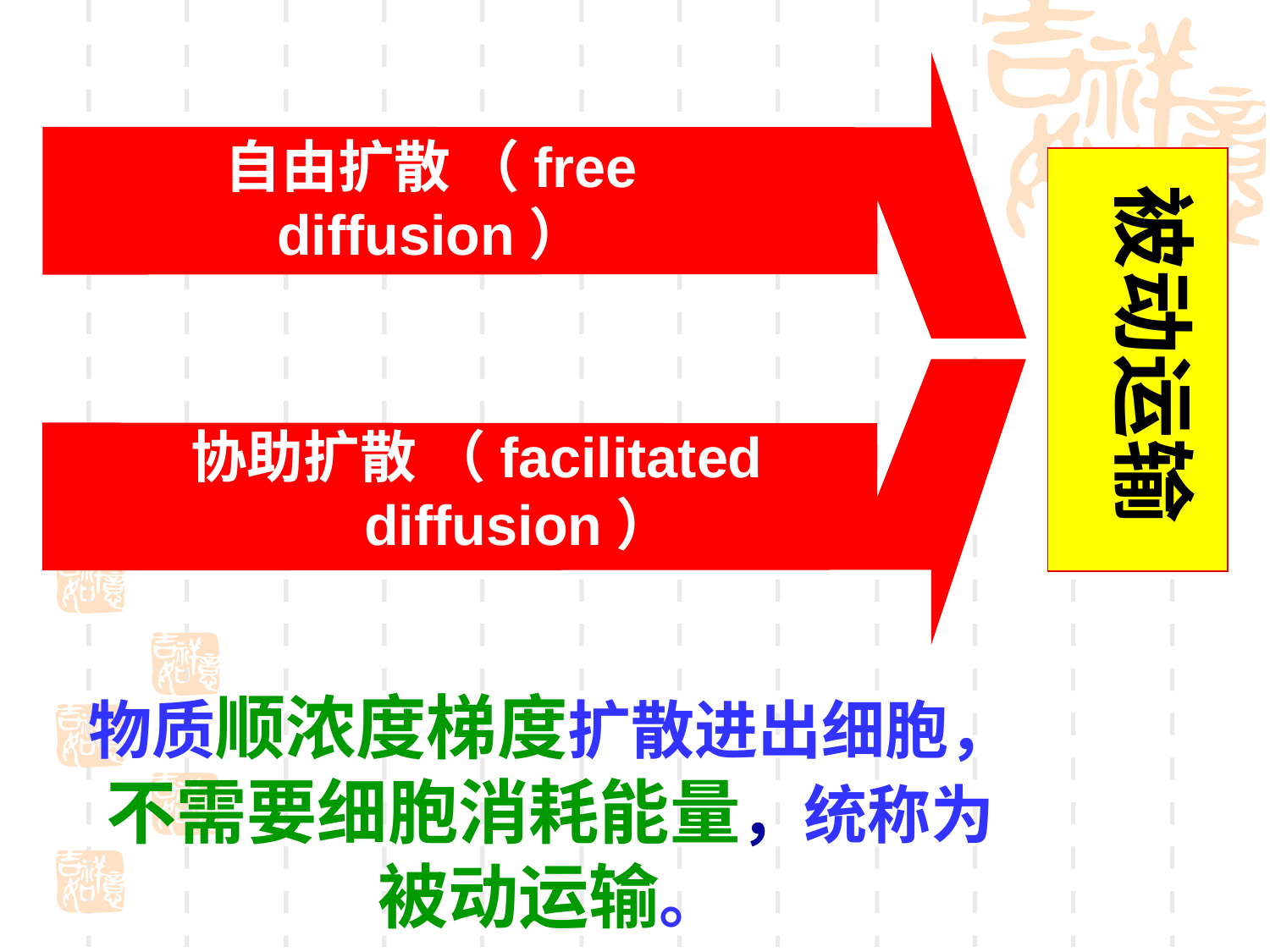

被动运输

自由扩散 （free diffusion）
协助扩散 （facilitated　diffusion）
物质顺浓度梯度扩散进出细胞，不需要细胞消耗能量，统称为被动运输。